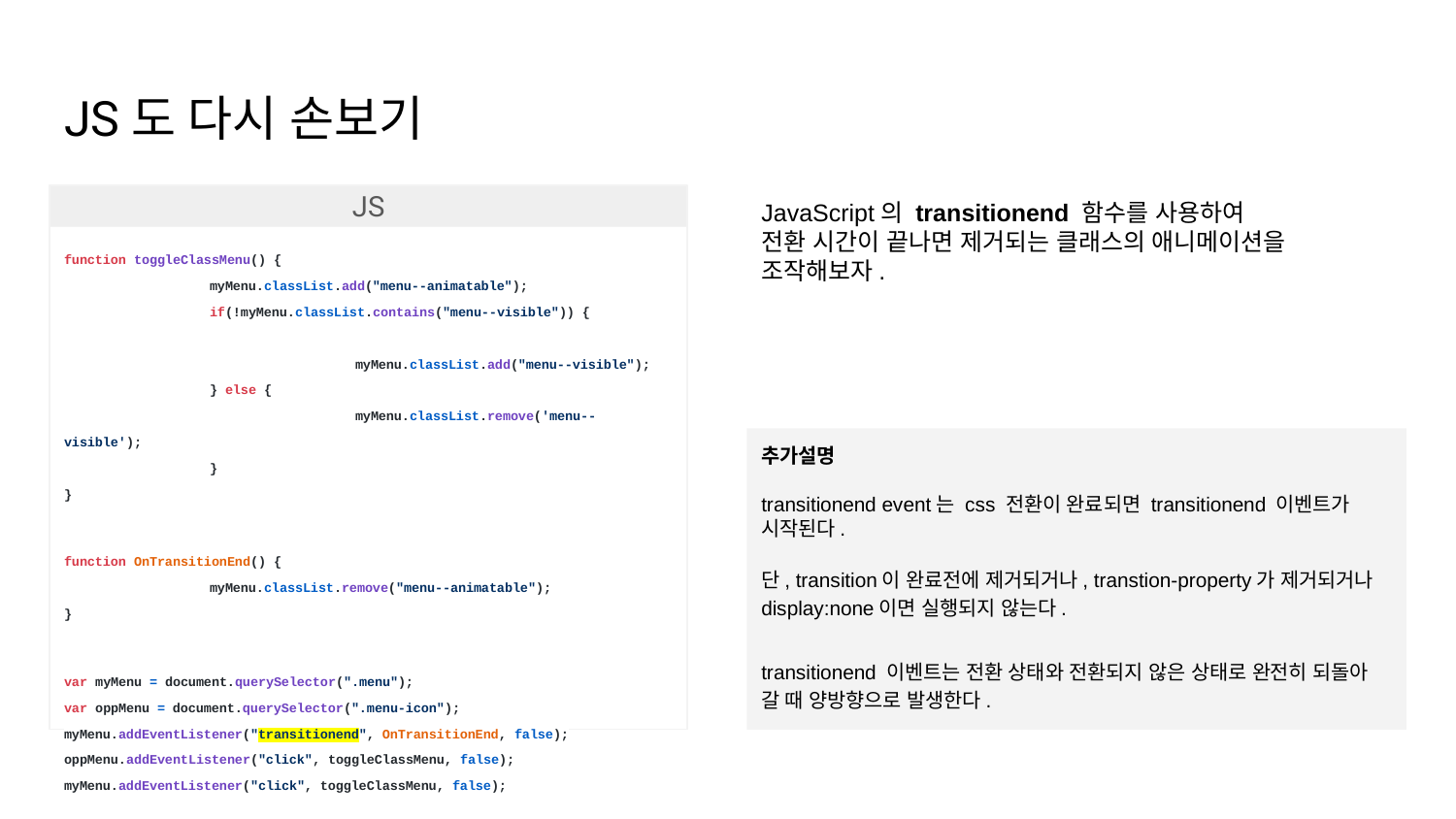

# JS도 다시 손보기
JavaScript의 transitionend 함수를 사용하여
전환 시간이 끝나면 제거되는 클래스의 애니메이션을 조작해보자.
JS
function toggleClassMenu() {
	myMenu.classList.add("menu--animatable");
	if(!myMenu.classList.contains("menu--visible")) {
		myMenu.classList.add("menu--visible");
	} else {
		myMenu.classList.remove('menu--visible');
	}
}

function OnTransitionEnd() {
	myMenu.classList.remove("menu--animatable");
}

var myMenu = document.querySelector(".menu");
var oppMenu = document.querySelector(".menu-icon");
myMenu.addEventListener("transitionend", OnTransitionEnd, false);
oppMenu.addEventListener("click", toggleClassMenu, false);
myMenu.addEventListener("click", toggleClassMenu, false);

추가설명

transitionend event는 css 전환이 완료되면 transitionend 이벤트가 시작된다.

단, transition이 완료전에 제거되거나, transtion-property가 제거되거나 display:none이면 실행되지 않는다.
transitionend 이벤트는 전환 상태와 전환되지 않은 상태로 완전히 되돌아 갈 때 양방향으로 발생한다.